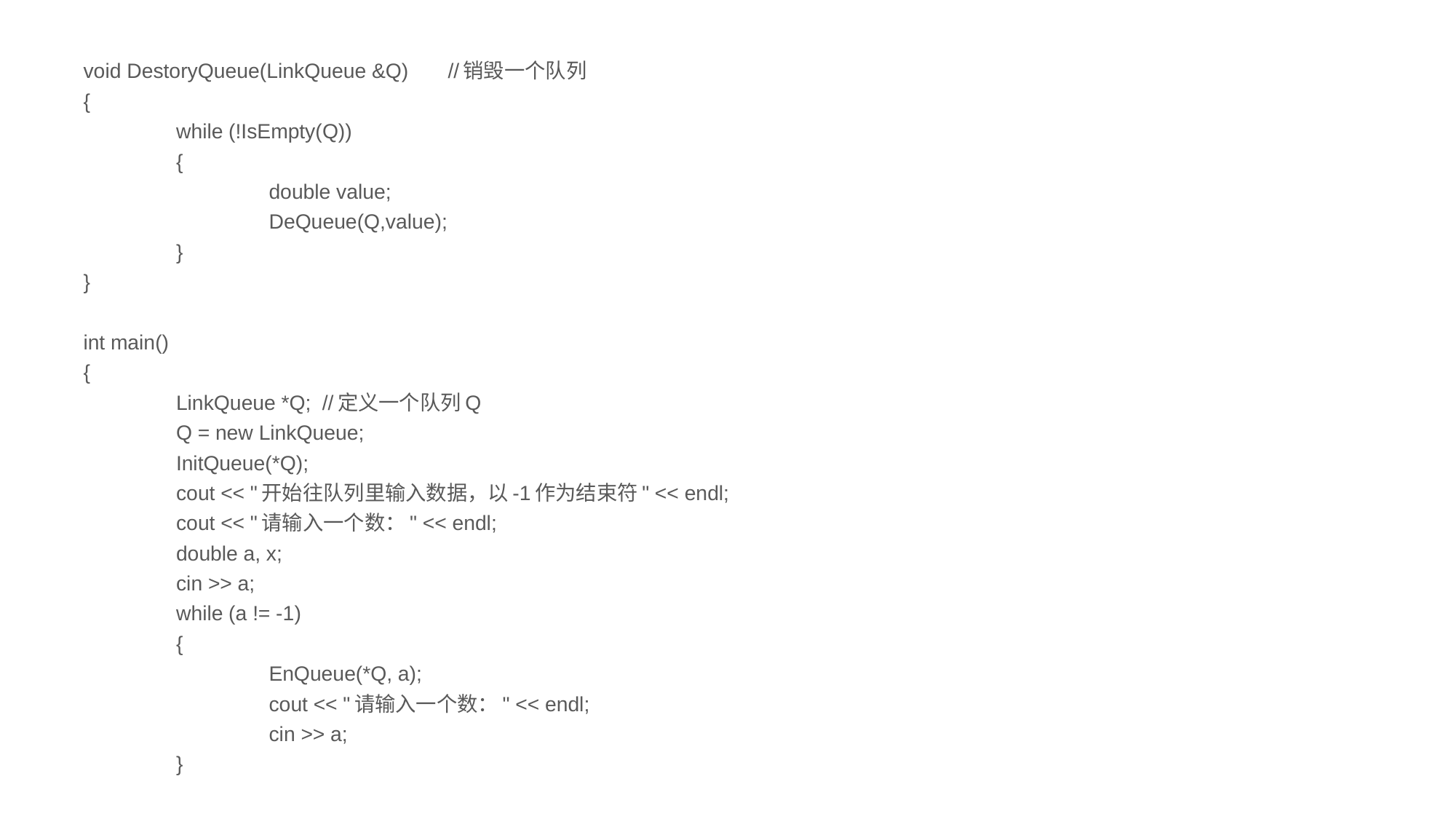

void DestoryQueue(LinkQueue &Q)       //销毁一个队列
{
	while (!IsEmpty(Q))
	{
		double value;
		DeQueue(Q,value);
	}
}

int main()
{
	LinkQueue *Q;  //定义一个队列Q
	Q = new LinkQueue;
	InitQueue(*Q);
	cout << "开始往队列里输入数据，以-1作为结束符" << endl;
	cout << "请输入一个数：" << endl;
	double a, x;
	cin >> a;
	while (a != -1)
	{
		EnQueue(*Q, a);
		cout << "请输入一个数：" << endl;
		cin >> a;
	}